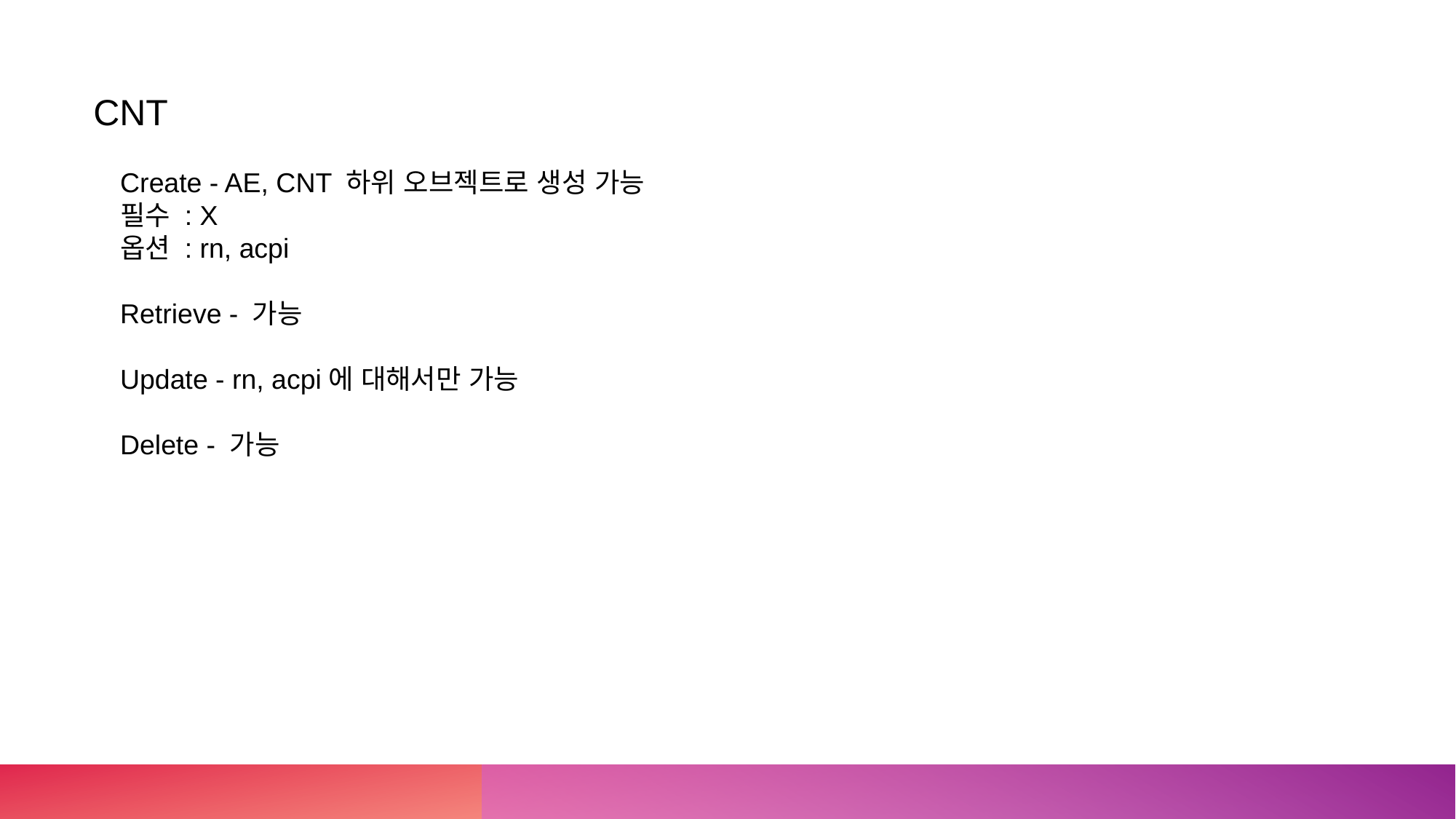

CNT
Create - AE, CNT 하위 오브젝트로 생성 가능
필수 : X
옵션 : rn, acpi

Retrieve - 가능

Update - rn, acpi에 대해서만 가능

Delete - 가능